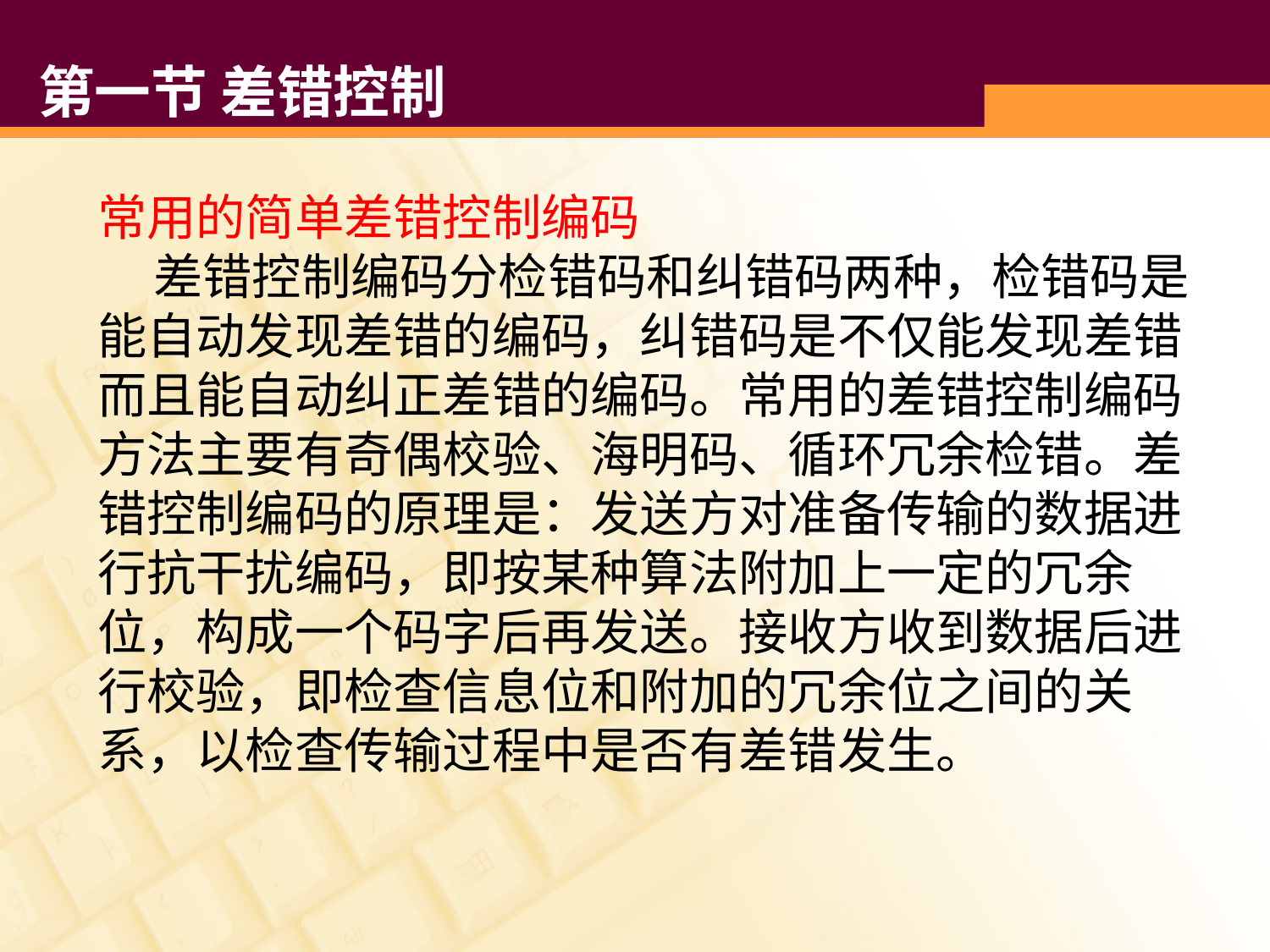

# 第一节 差错控制
常用的简单差错控制编码
    差错控制编码分检错码和纠错码两种，检错码是能自动发现差错的编码，纠错码是不仅能发现差错而且能自动纠正差错的编码。常用的差错控制编码方法主要有奇偶校验、海明码、循环冗余检错。差错控制编码的原理是：发送方对准备传输的数据进行抗干扰编码，即按某种算法附加上一定的冗余位，构成一个码字后再发送。接收方收到数据后进行校验，即检查信息位和附加的冗余位之间的关系，以检查传输过程中是否有差错发生。